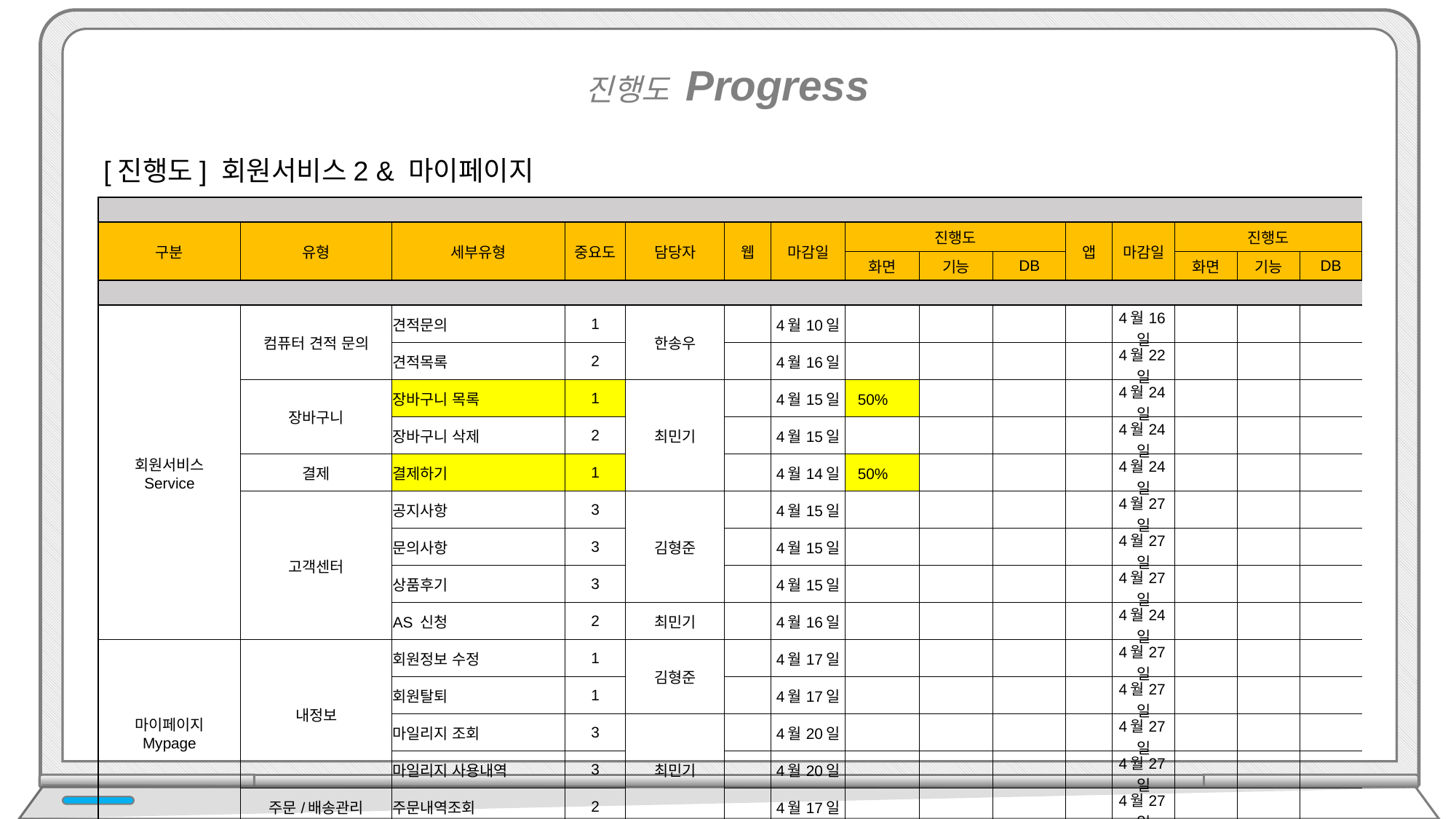

진행도 Progress
[진행도] 회원서비스2 & 마이페이지
|  |  |  |  |  |  |  |  |  |  |  |  |  |  |  |
| --- | --- | --- | --- | --- | --- | --- | --- | --- | --- | --- | --- | --- | --- | --- |
| 구분 | 유형 | 세부유형 | 중요도 | 담당자 | 웹 | 마감일 | 진행도 |  |  | 앱 | 마감일 | 진행도 |  |  |
|  |  |  |  |  |  |  | 화면 | 기능 | DB |  |  | 화면 | 기능 | DB |
|  |  |  |  |  |  |  |  |  |  |  |  |  |  |  |
| 회원서비스 Service | 컴퓨터 견적 문의 | 견적문의 | 1 | 한송우 |  | 4월10일 |  |  |  |  | 4월16일 |  |  |  |
|  |  | 견적목록 | 2 |  |  | 4월16일 |  |  |  |  | 4월22일 |  |  |  |
|  | 장바구니 | 장바구니 목록 | 1 | 최민기 |  | 4월15일 | 50% |  |  |  | 4월24일 |  |  |  |
|  |  | 장바구니 삭제 | 2 |  |  | 4월15일 |  |  |  |  | 4월24일 |  |  |  |
|  | 결제 | 결제하기 | 1 |  |  | 4월14일 | 50% |  |  |  | 4월24일 |  |  |  |
|  | 고객센터 | 공지사항 | 3 | 김형준 |  | 4월15일 |  |  |  |  | 4월27일 |  |  |  |
|  |  | 문의사항 | 3 |  |  | 4월15일 |  |  |  |  | 4월27일 |  |  |  |
|  |  | 상품후기 | 3 |  |  | 4월15일 |  |  |  |  | 4월27일 |  |  |  |
|  |  | AS 신청 | 2 | 최민기 |  | 4월16일 |  |  |  |  | 4월24일 |  |  |  |
| 마이페이지 Mypage | 내정보 | 회원정보 수정 | 1 | 김형준 |  | 4월17일 |  |  |  |  | 4월27일 |  |  |  |
|  |  | 회원탈퇴 | 1 |  |  | 4월17일 |  |  |  |  | 4월27일 |  |  |  |
|  |  | 마일리지 조회 | 3 | 최민기 |  | 4월20일 |  |  |  |  | 4월27일 |  |  |  |
|  |  | 마일리지 사용내역 | 3 |  |  | 4월20일 |  |  |  |  | 4월27일 |  |  |  |
|  | 주문/배송관리 | 주문내역조회 | 2 |  |  | 4월17일 |  |  |  |  | 4월27일 |  |  |  |